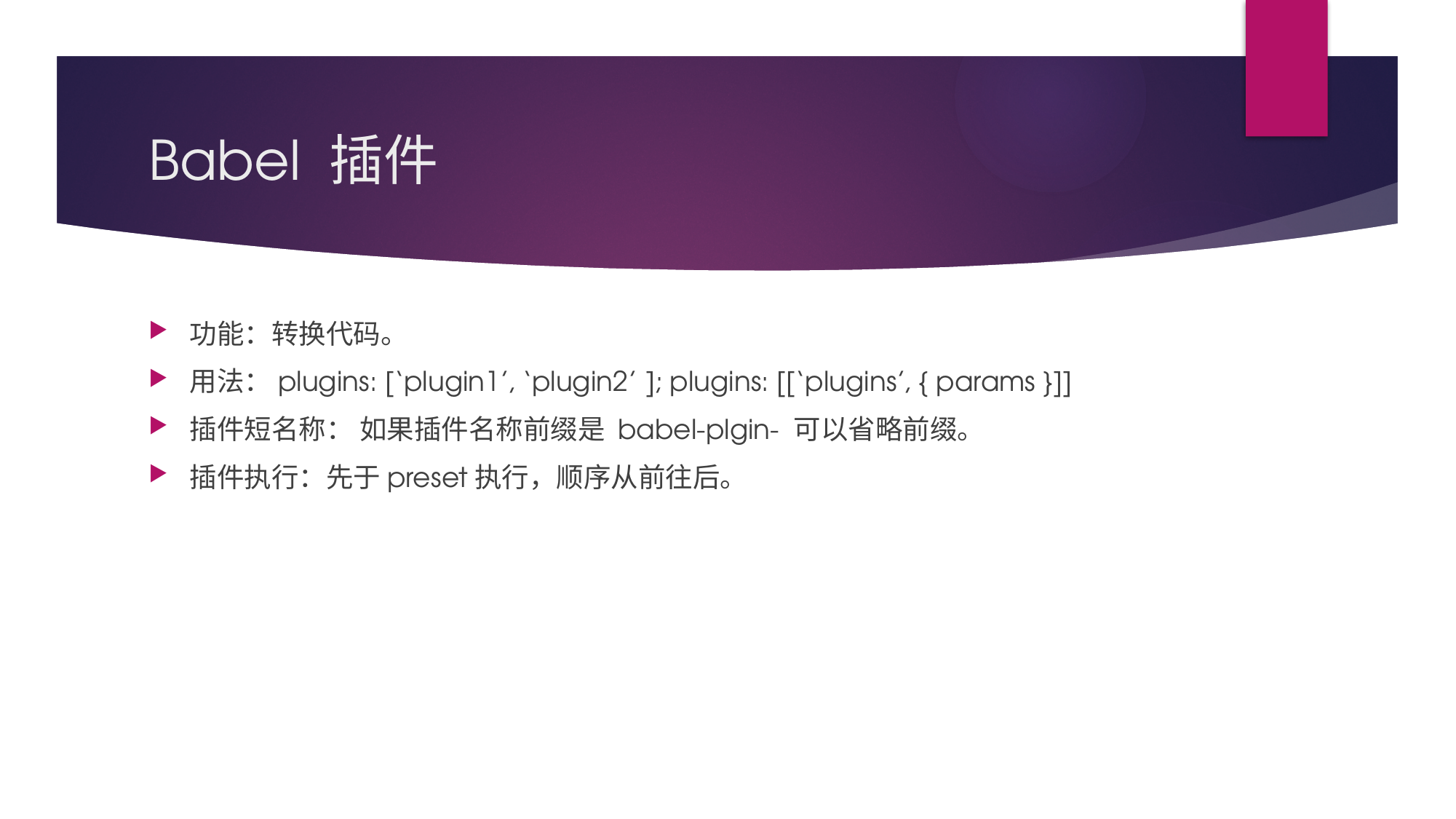

# Babel 插件
功能：转换代码。
用法：plugins: [‘plugin1’, ‘plugin2’ ]; plugins: [[‘plugins’, { params }]]
插件短名称： 如果插件名称前缀是 babel-plgin- 可以省略前缀。
插件执行：先于preset执行，顺序从前往后。